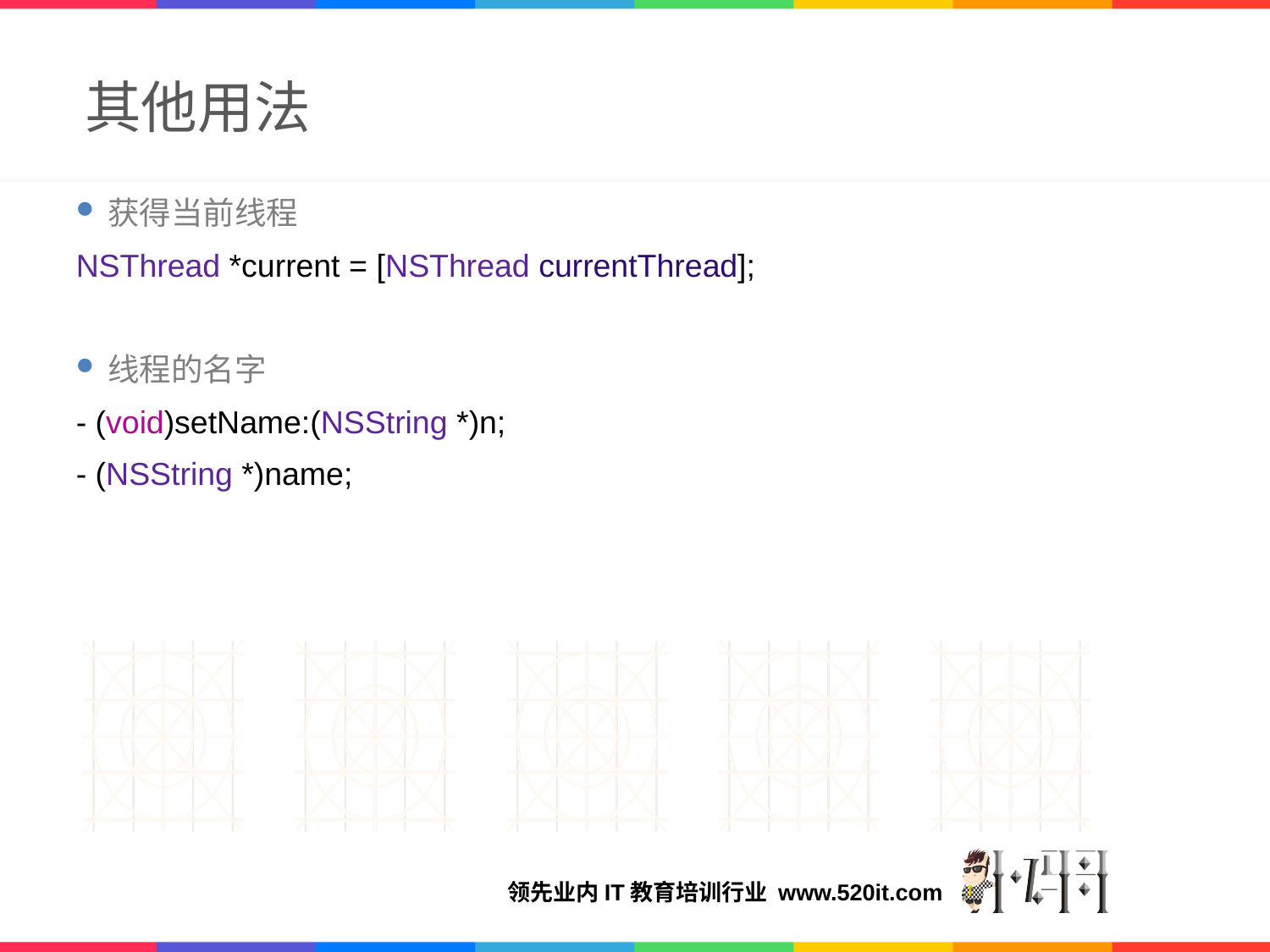

# 其他用法
获得当前线程
NSThread *current = [NSThread currentThread];

线程的名字
- (void)setName:(NSString *)n;
- (NSString *)name;